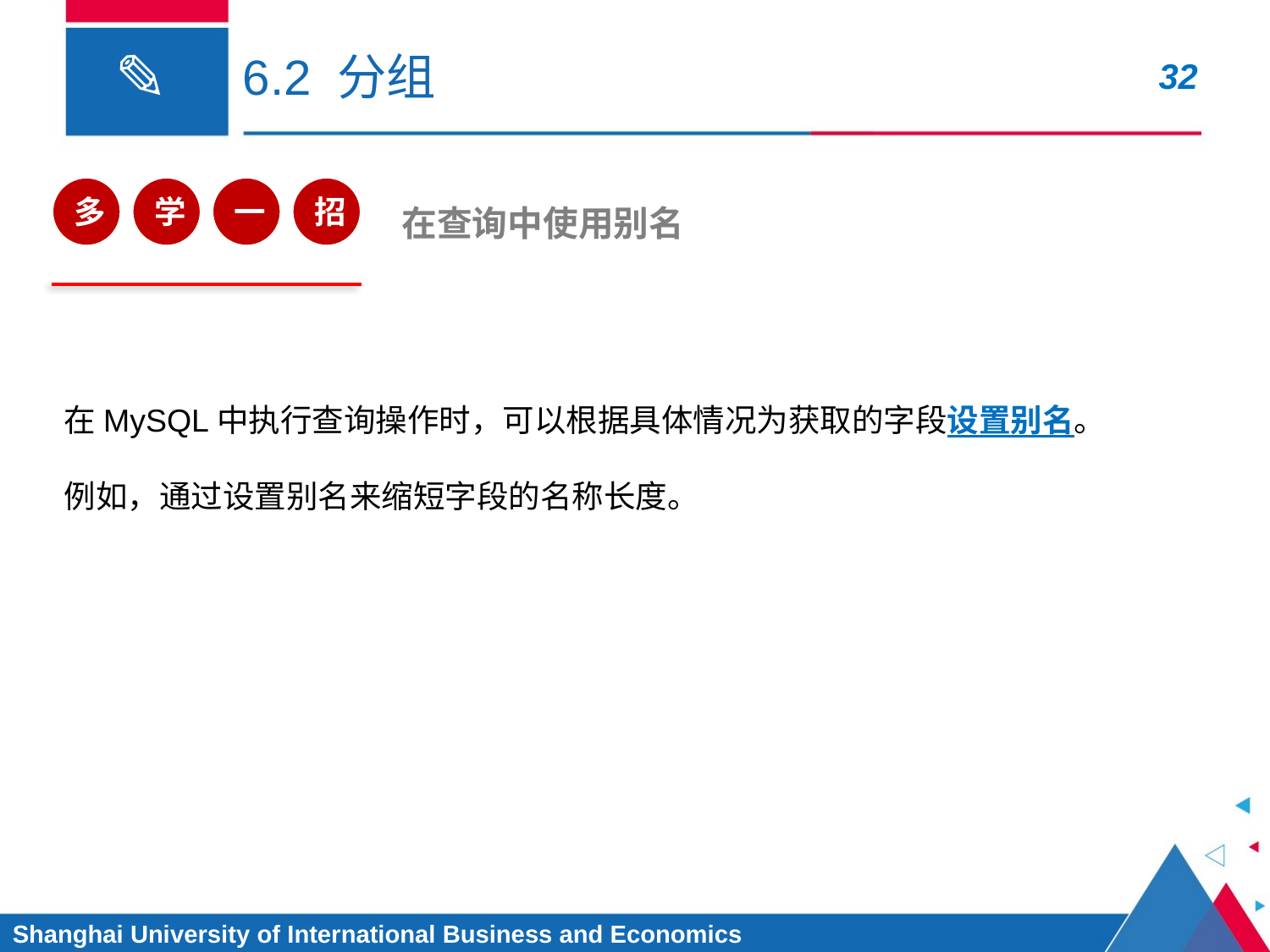

# 6.2 分组
多
学
一
招
在查询中使用别名
在MySQL中执行查询操作时，可以根据具体情况为获取的字段设置别名。
例如，通过设置别名来缩短字段的名称长度。